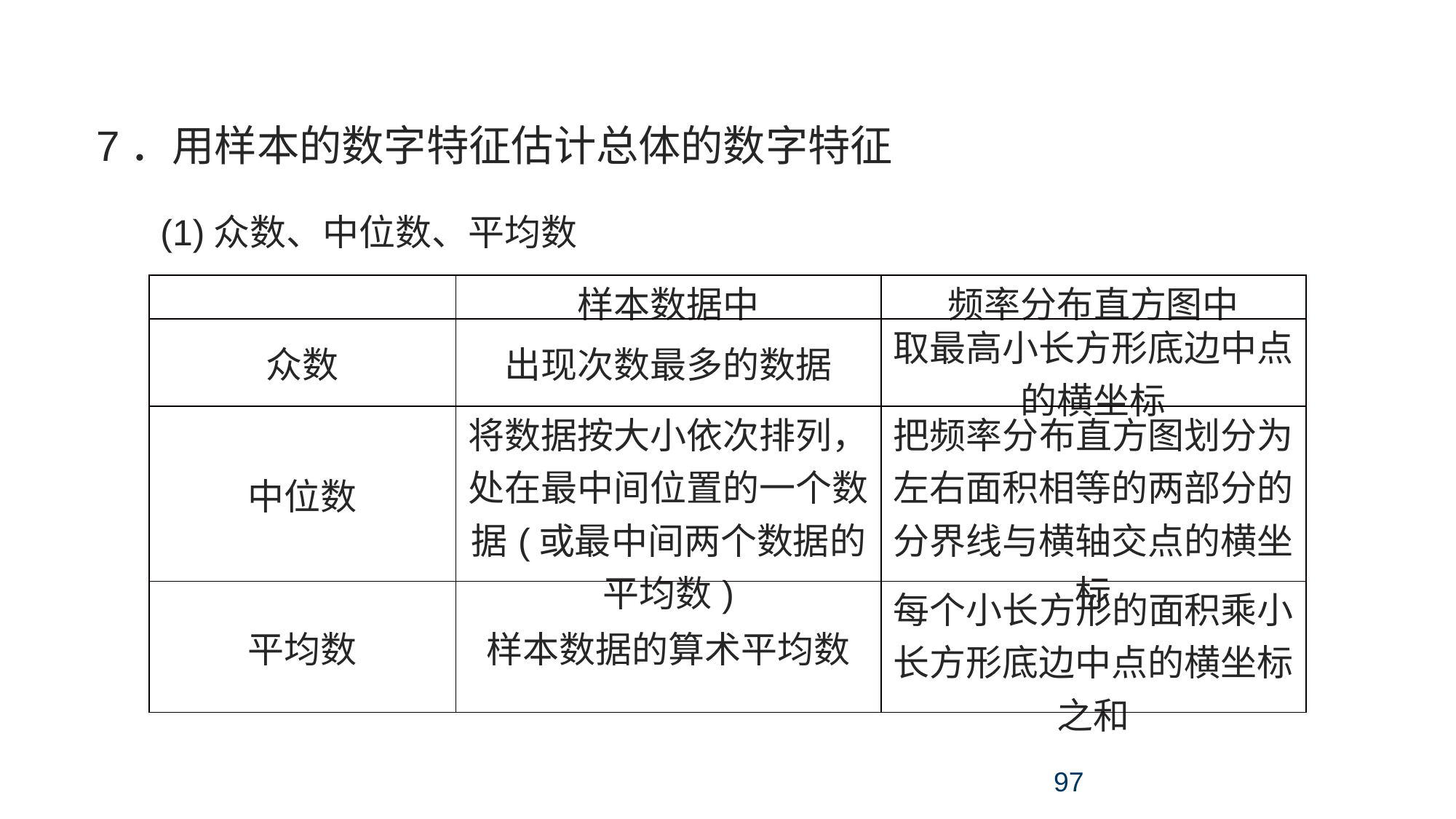

考点四  统计与统计案例
7．用样本的数字特征估计总体的数字特征

(1)众数、中位数、平均数
|  | 样本数据中 | 频率分布直方图中 |
| --- | --- | --- |
| 众数 | 出现次数最多的数据 | 取最高小长方形底边中点的横坐标 |
| 中位数 | 将数据按大小依次排列，处在最中间位置的一个数据(或最中间两个数据的平均数) | 把频率分布直方图划分为左右面积相等的两部分的分界线与横轴交点的横坐标 |
| 平均数 | 样本数据的算术平均数 | 每个小长方形的面积乘小长方形底边中点的横坐标之和 |
97